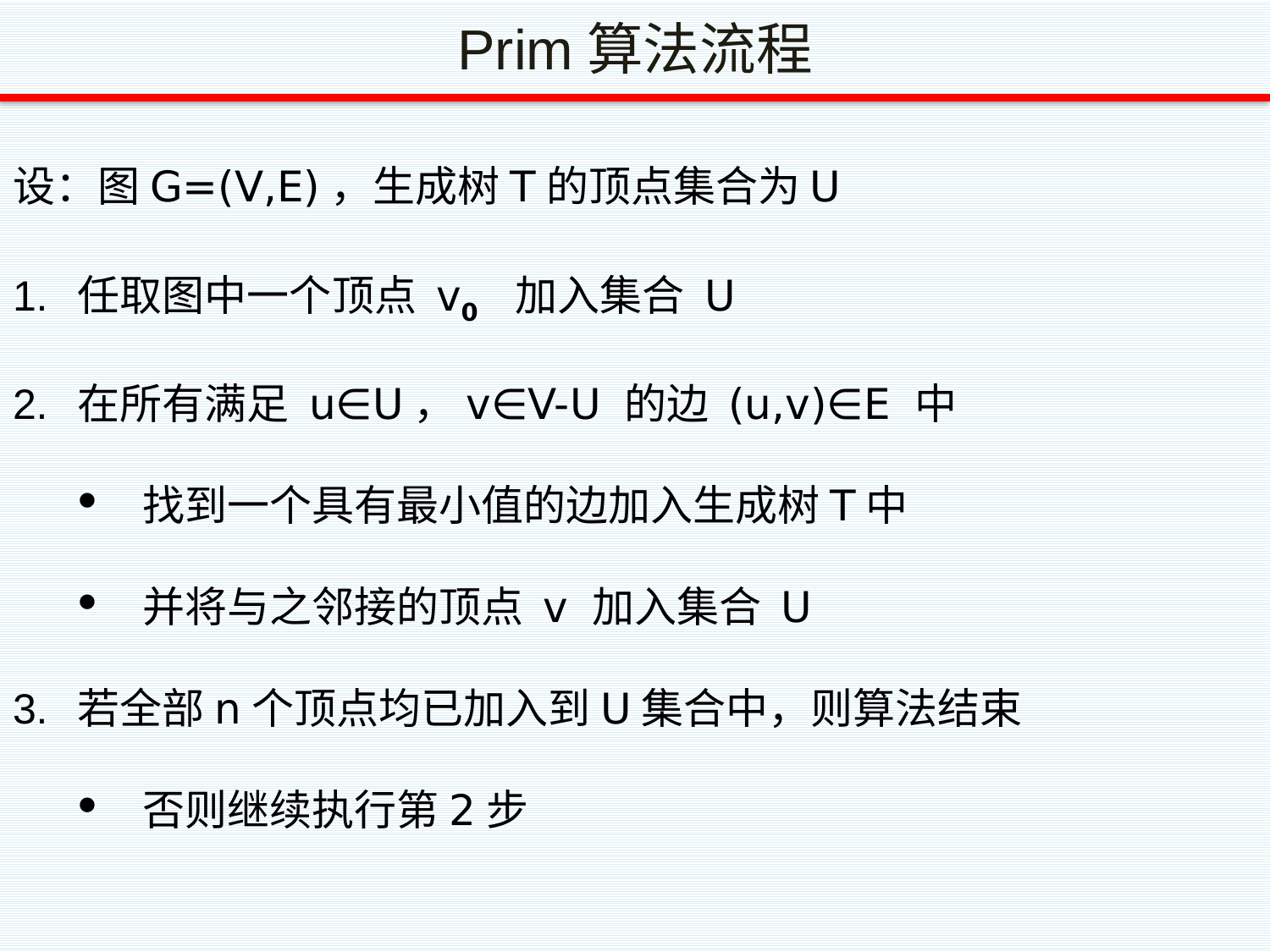

# Prim算法流程
设：图G=(V,E)，生成树T的顶点集合为U
任取图中一个顶点 v0  加入集合 U
在所有满足 u∈U，v∈V-U 的边 (u,v)∈E 中
找到一个具有最小值的边加入生成树T中
并将与之邻接的顶点 v 加入集合 U
若全部n个顶点均已加入到U集合中，则算法结束
否则继续执行第2步